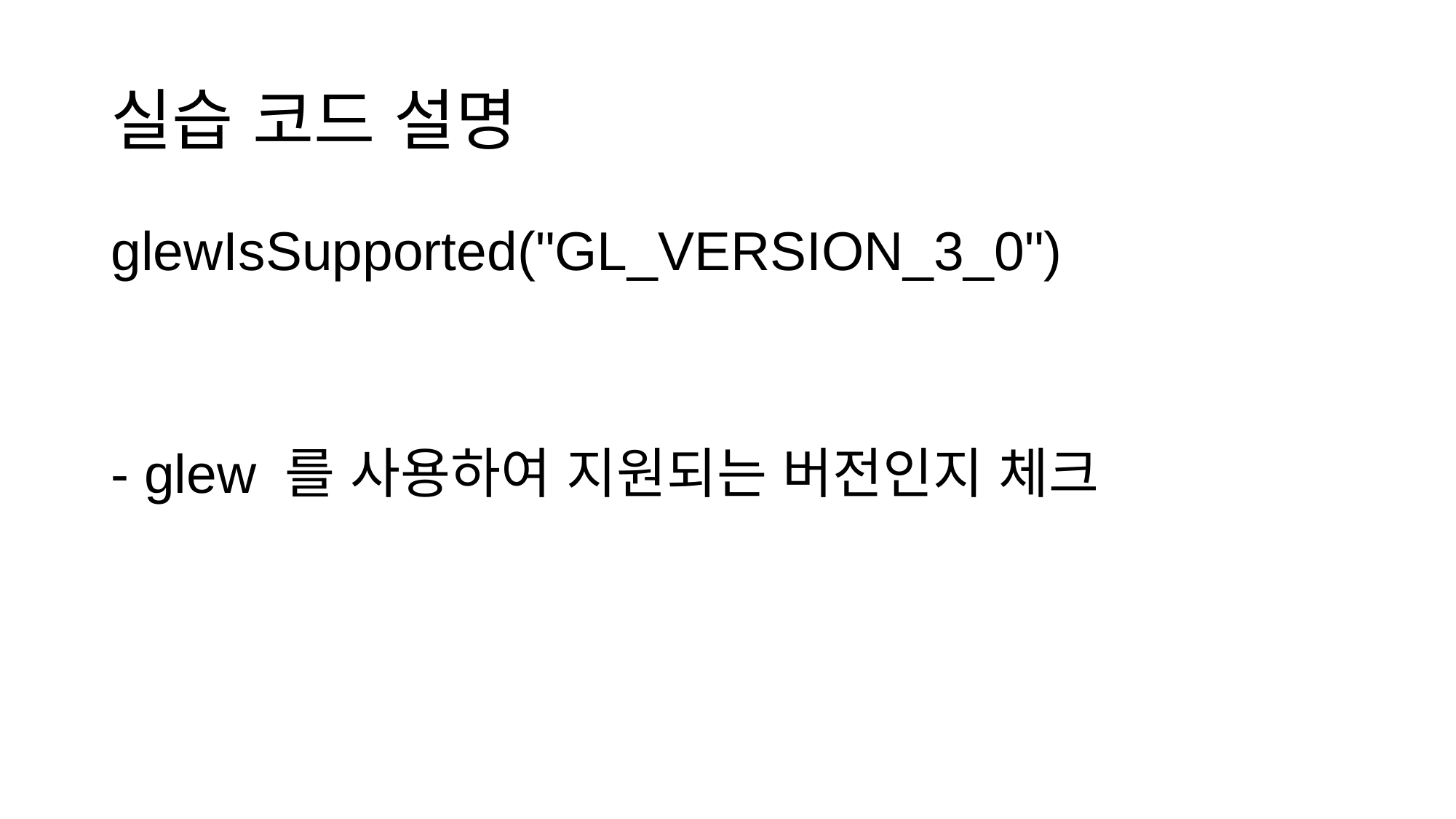

# 실습 코드 설명
glewIsSupported("GL_VERSION_3_0")

- glew 를 사용하여 지원되는 버전인지 체크